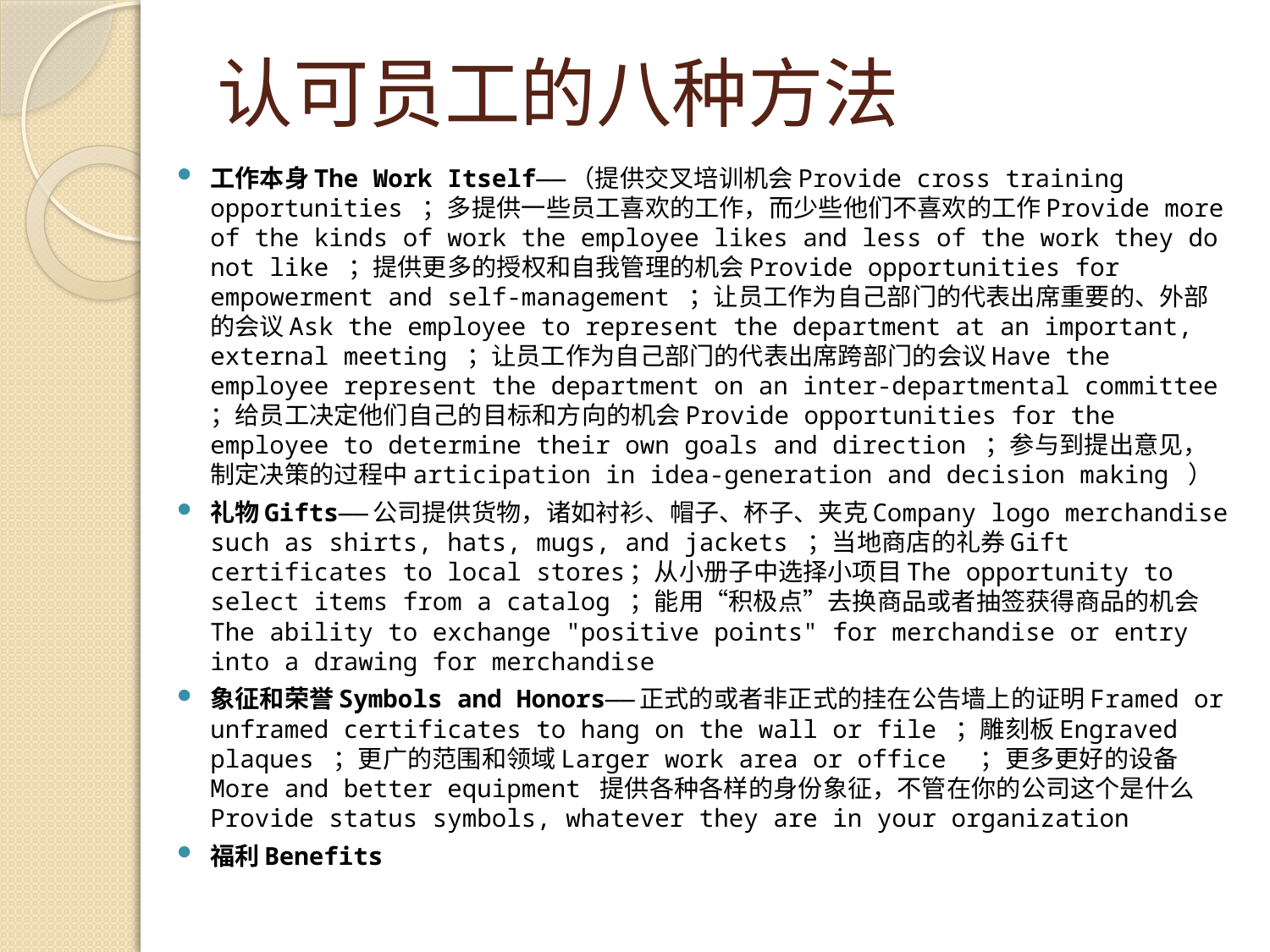

# 认可员工的八种方法
工作本身The Work Itself——（提供交叉培训机会Provide cross training opportunities ；多提供一些员工喜欢的工作，而少些他们不喜欢的工作Provide more of the kinds of work the employee likes and less of the work they do not like ；提供更多的授权和自我管理的机会Provide opportunities for empowerment and self-management ；让员工作为自己部门的代表出席重要的、外部的会议Ask the employee to represent the department at an important, external meeting ；让员工作为自己部门的代表出席跨部门的会议Have the employee represent the department on an inter-departmental committee ；给员工决定他们自己的目标和方向的机会Provide opportunities for the employee to determine their own goals and direction ；参与到提出意见，制定决策的过程中articipation in idea-generation and decision making ）
礼物Gifts——公司提供货物，诸如衬衫、帽子、杯子、夹克Company logo merchandise such as shirts, hats, mugs, and jackets ；当地商店的礼券Gift certificates to local stores；从小册子中选择小项目The opportunity to select items from a catalog ；能用“积极点”去换商品或者抽签获得商品的机会The ability to exchange "positive points" for merchandise or entry into a drawing for merchandise
象征和荣誉Symbols and Honors——正式的或者非正式的挂在公告墙上的证明Framed or unframed certificates to hang on the wall or file ；雕刻板Engraved plaques ；更广的范围和领域Larger work area or office  ；更多更好的设备More and better equipment 提供各种各样的身份象征，不管在你的公司这个是什么Provide status symbols, whatever they are in your organization
福利Benefits

44